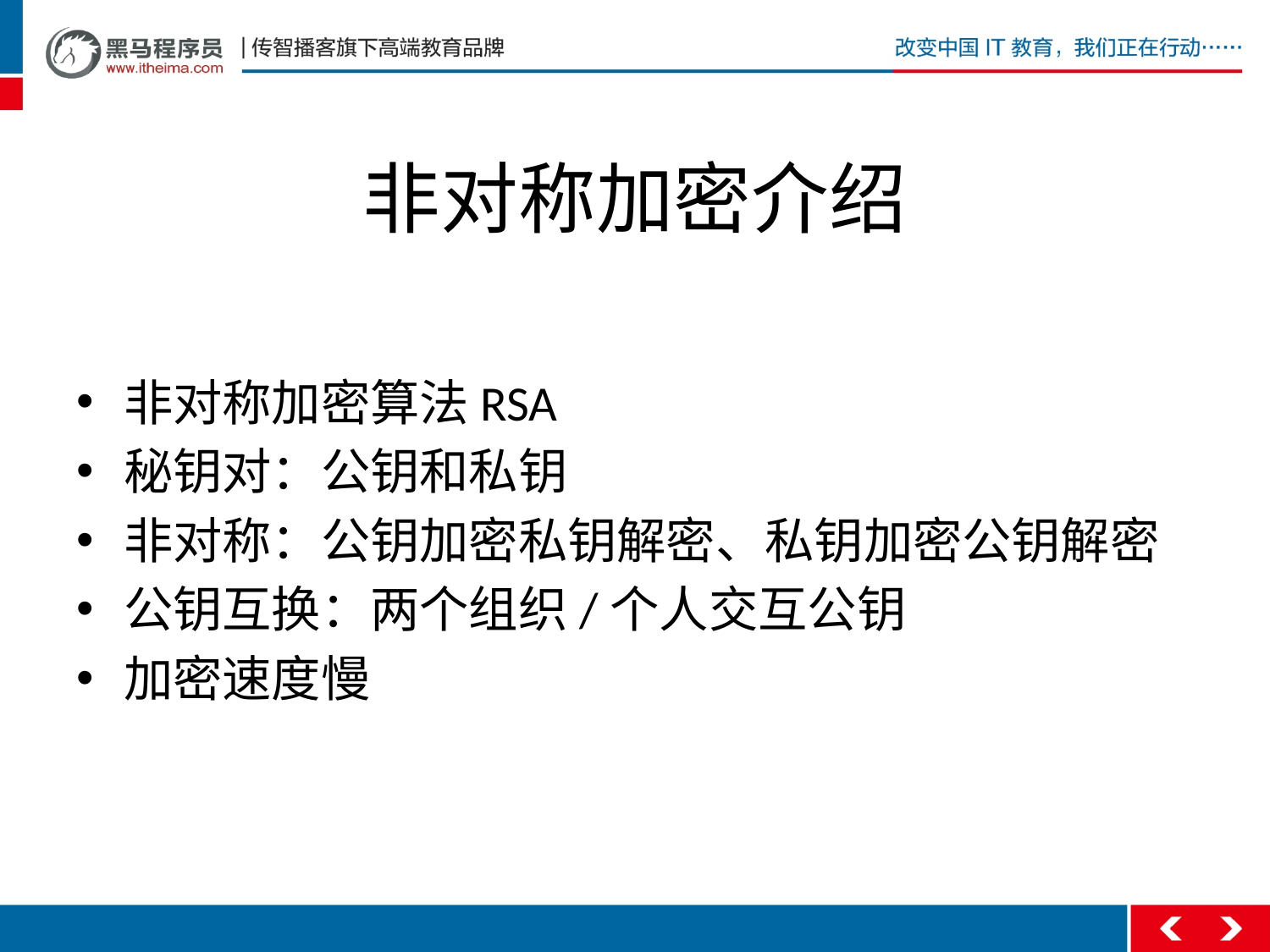

# 非对称加密介绍

非对称加密算法RSA
秘钥对：公钥和私钥
非对称：公钥加密私钥解密、私钥加密公钥解密
公钥互换：两个组织/个人交互公钥
加密速度慢